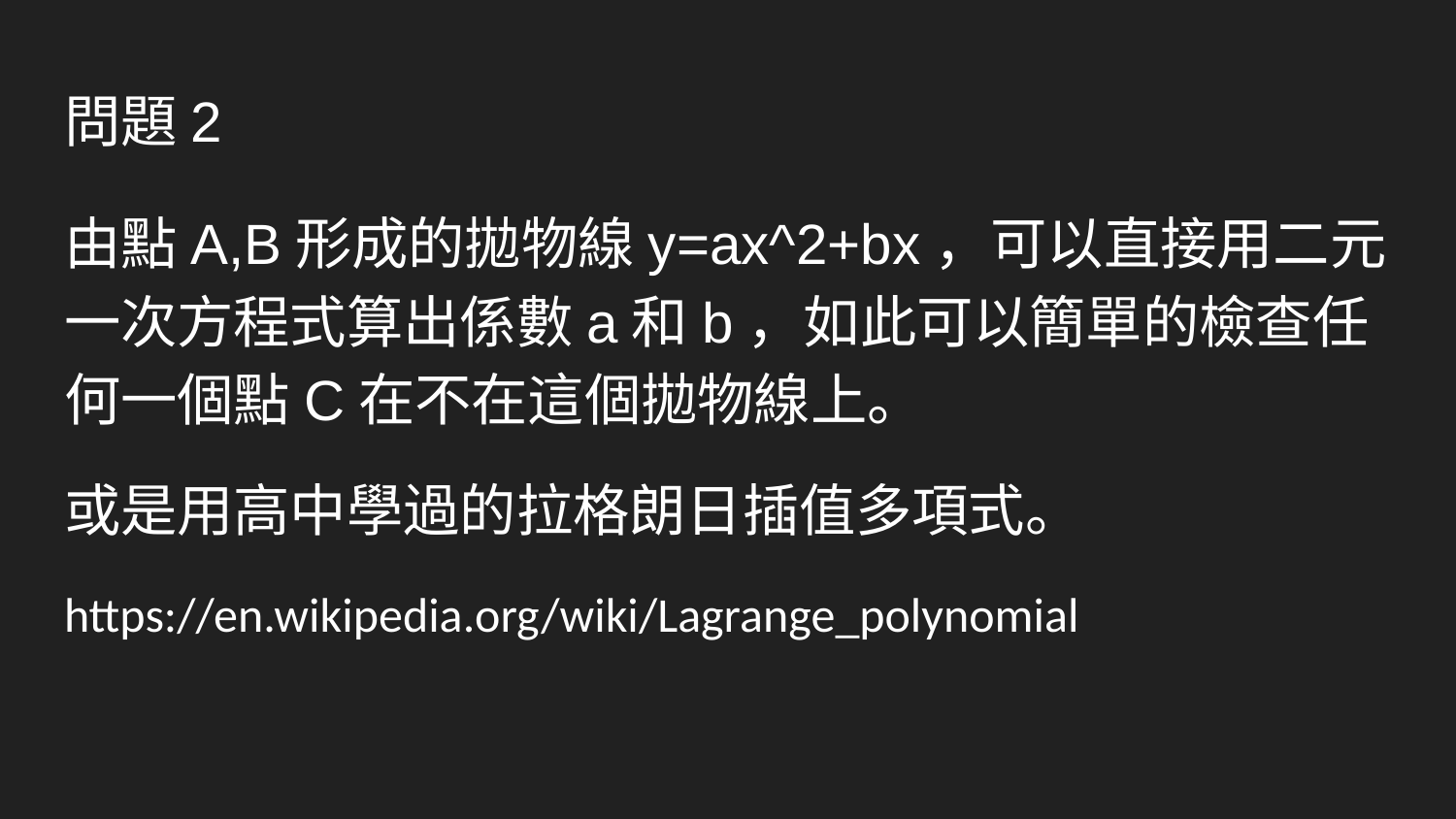

# 問題2
由點A,B形成的拋物線y=ax^2+bx，可以直接用二元一次方程式算出係數a和b，如此可以簡單的檢查任何一個點C在不在這個拋物線上。
或是用高中學過的拉格朗日插值多項式。
https://en.wikipedia.org/wiki/Lagrange_polynomial